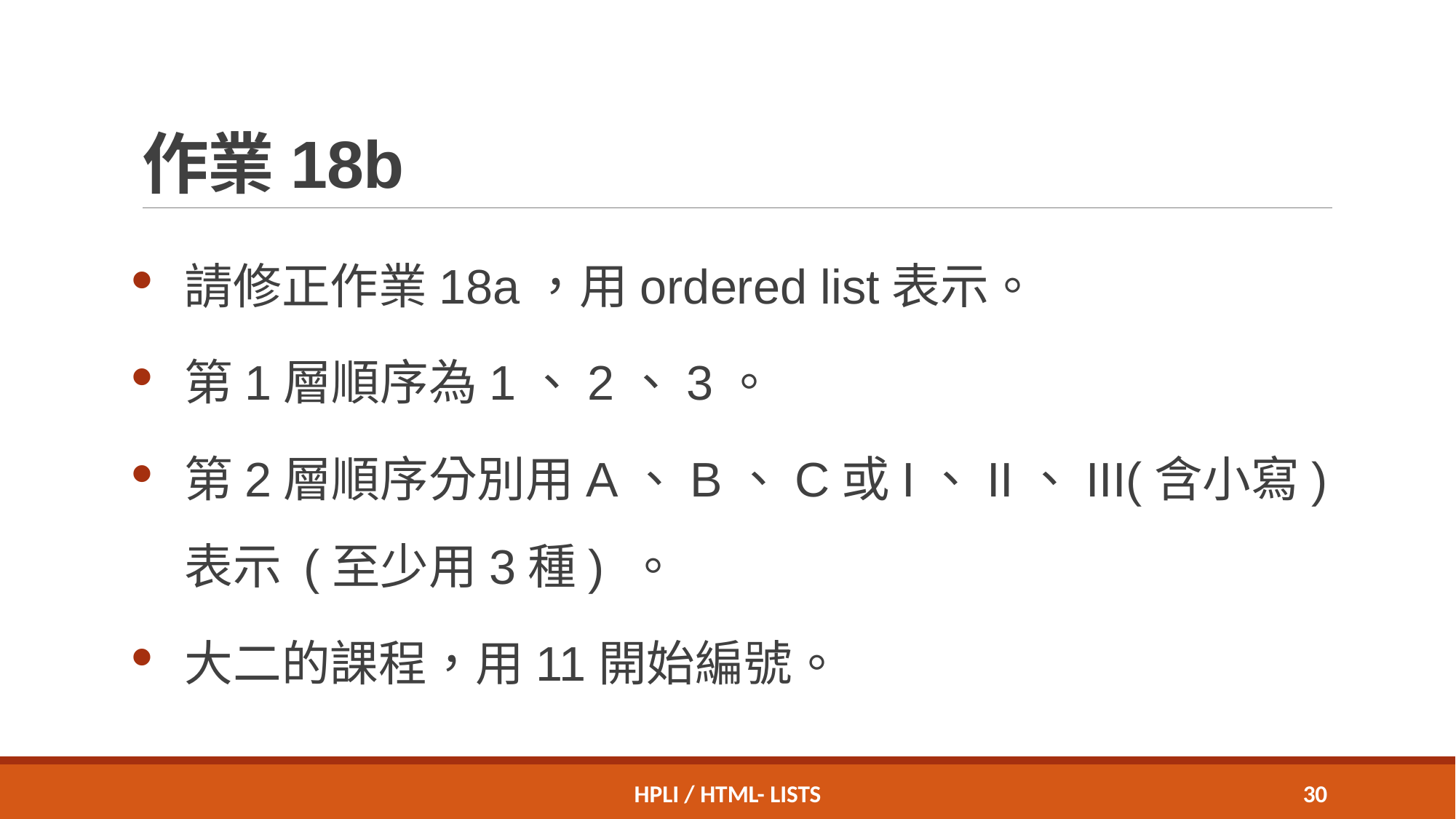

# 作業18b
請修正作業18a，用ordered list表示。
第1層順序為1、2、3。
第2層順序分別用A、B、C或I、II、III(含小寫)表示 (至少用3種) 。
大二的課程，用11開始編號。

HPLI / HTML- Lists
30